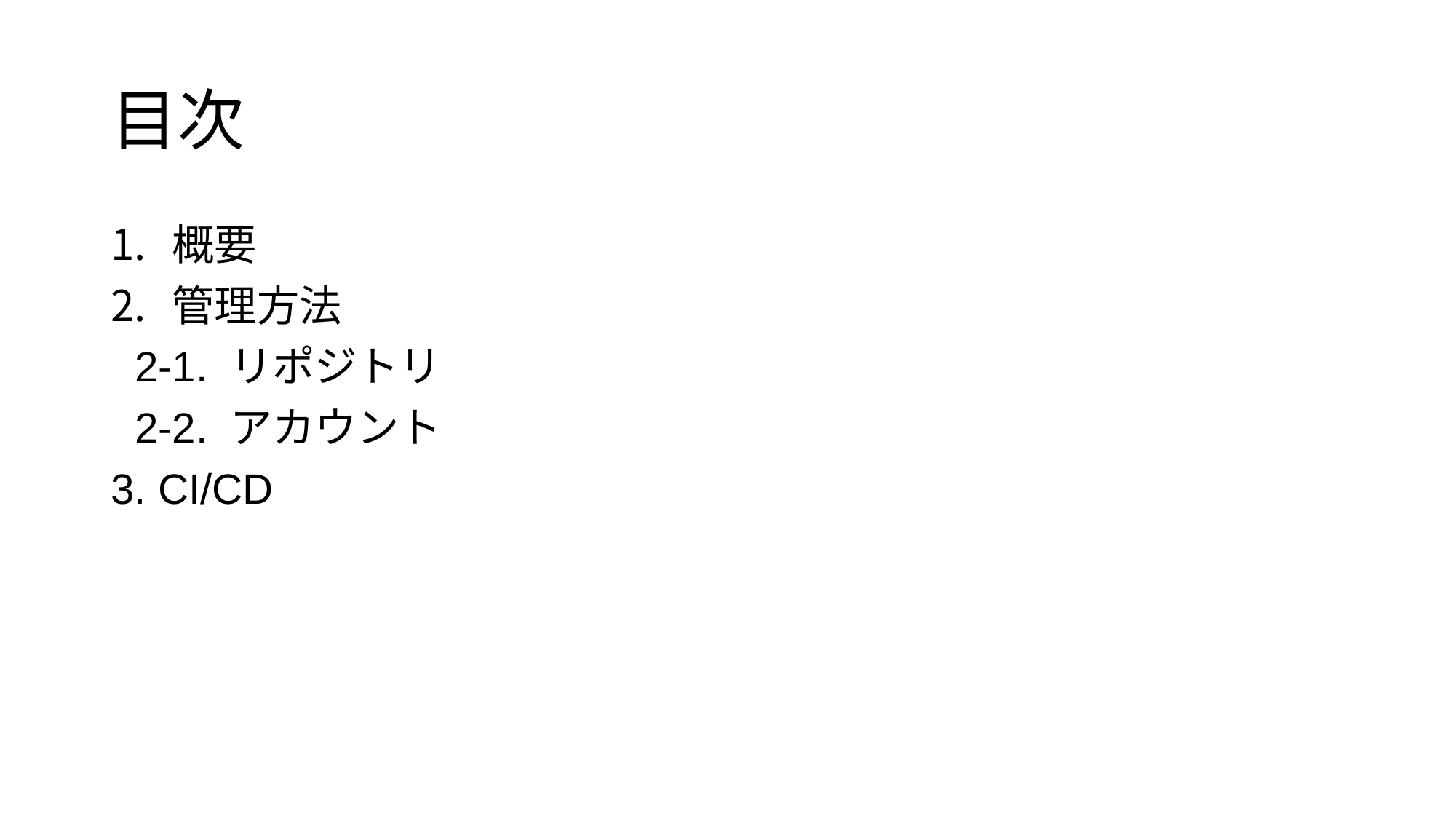

# 目次
概要
管理方法
  2-1. リポジトリ
  2-2. アカウント
3. CI/CD